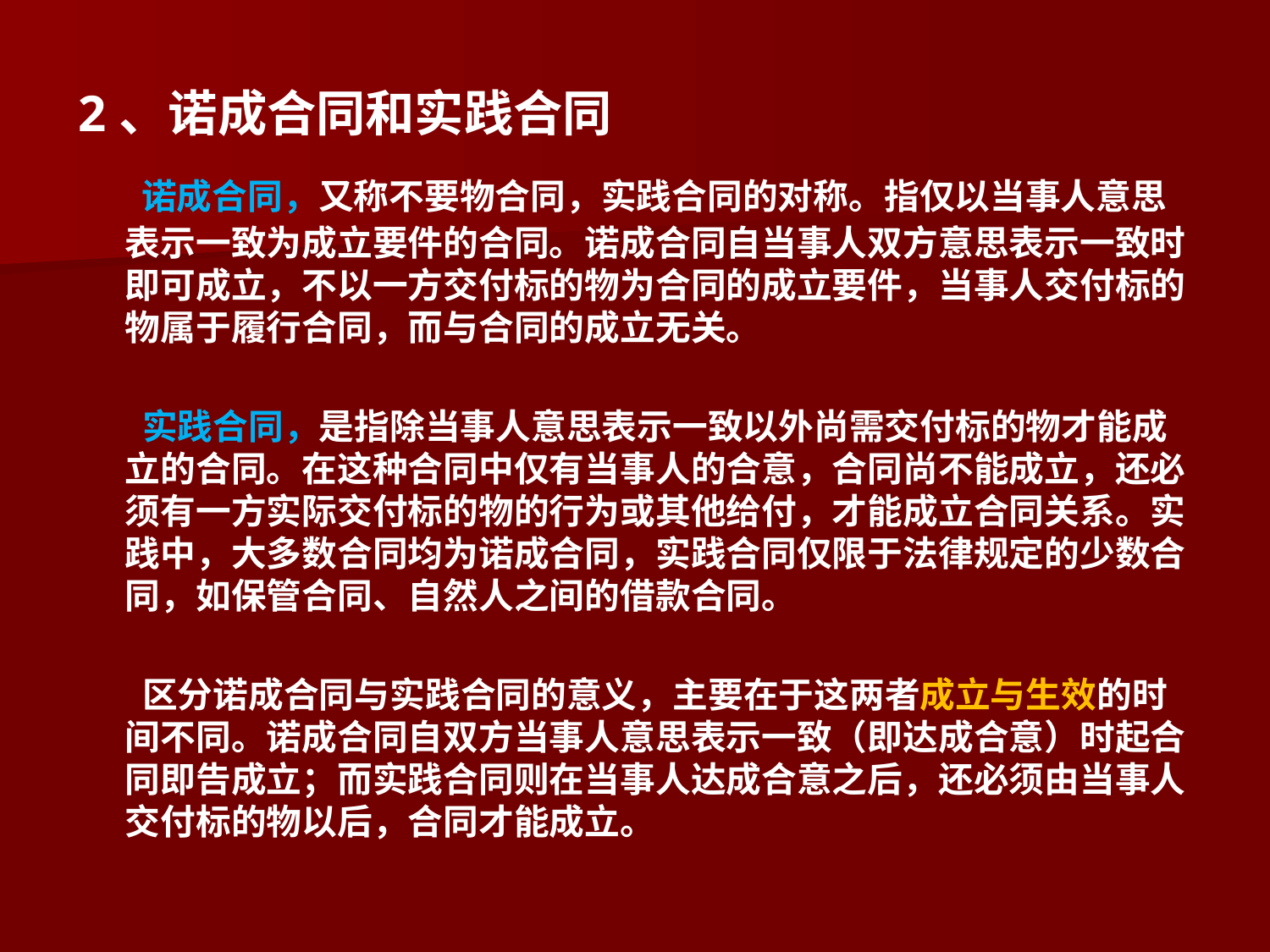

2、诺成合同和实践合同
        诺成合同，又称不要物合同，实践合同的对称。指仅以当事人意思表示一致为成立要件的合同。诺成合同自当事人双方意思表示一致时即可成立，不以一方交付标的物为合同的成立要件，当事人交付标的物属于履行合同，而与合同的成立无关。

       实践合同，是指除当事人意思表示一致以外尚需交付标的物才能成立的合同。在这种合同中仅有当事人的合意，合同尚不能成立，还必须有一方实际交付标的物的行为或其他给付，才能成立合同关系。实践中，大多数合同均为诺成合同，实践合同仅限于法律规定的少数合同，如保管合同、自然人之间的借款合同。

       区分诺成合同与实践合同的意义，主要在于这两者成立与生效的时间不同。诺成合同自双方当事人意思表示一致（即达成合意）时起合同即告成立；而实践合同则在当事人达成合意之后，还必须由当事人交付标的物以后，合同才能成立。
9